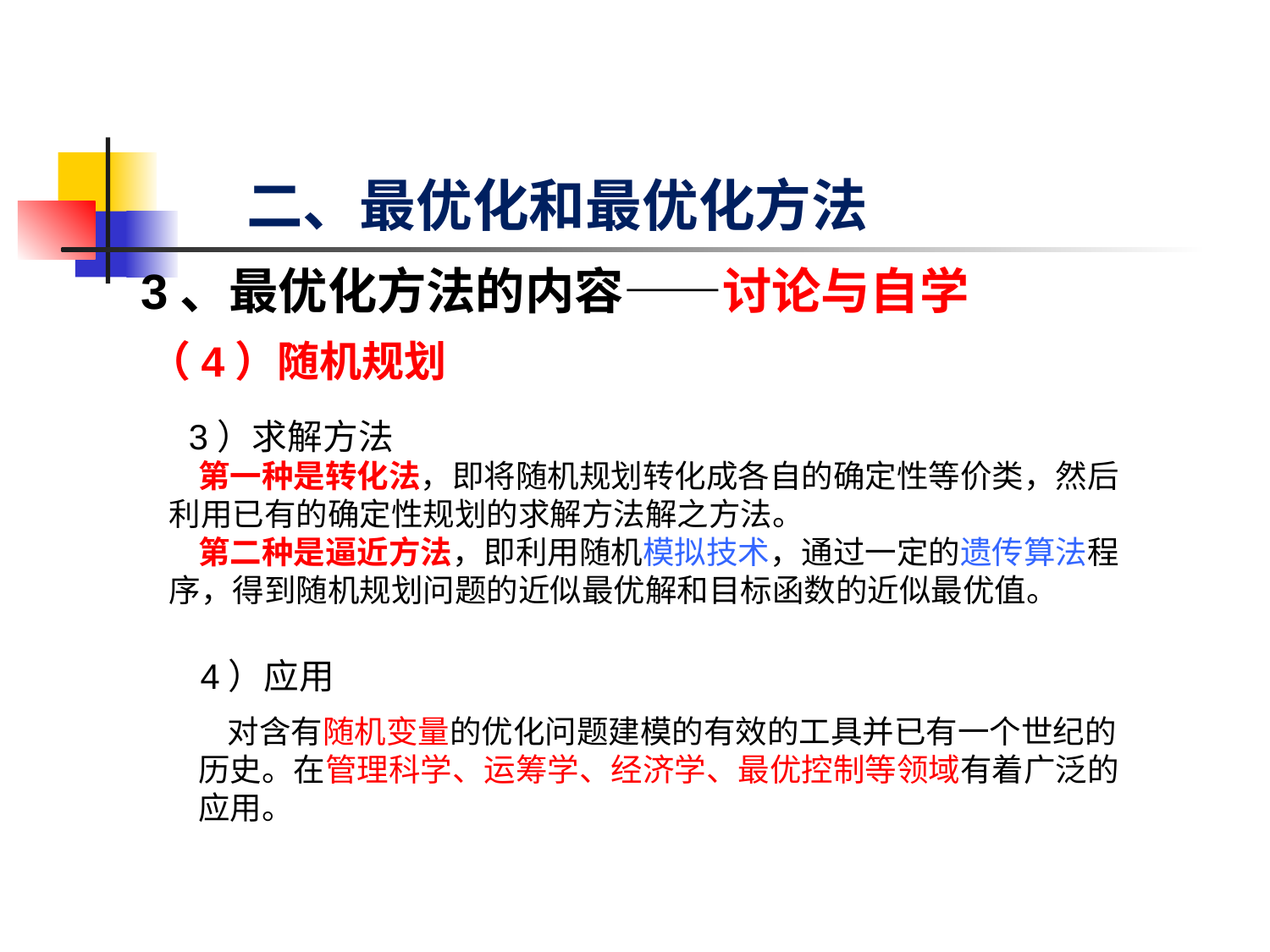

# 二、最优化和最优化方法
3、最优化方法的内容——讨论与自学
（4）随机规划
  3）求解方法
   第一种是转化法，即将随机规划转化成各自的确定性等价类，然后利用已有的确定性规划的求解方法解之方法。
   第二种是逼近方法，即利用随机模拟技术，通过一定的遗传算法程序，得到随机规划问题的近似最优解和目标函数的近似最优值。
4）应用
   对含有随机变量的优化问题建模的有效的工具并已有一个世纪的历史。在管理科学、运筹学、经济学、最优控制等领域有着广泛的应用。